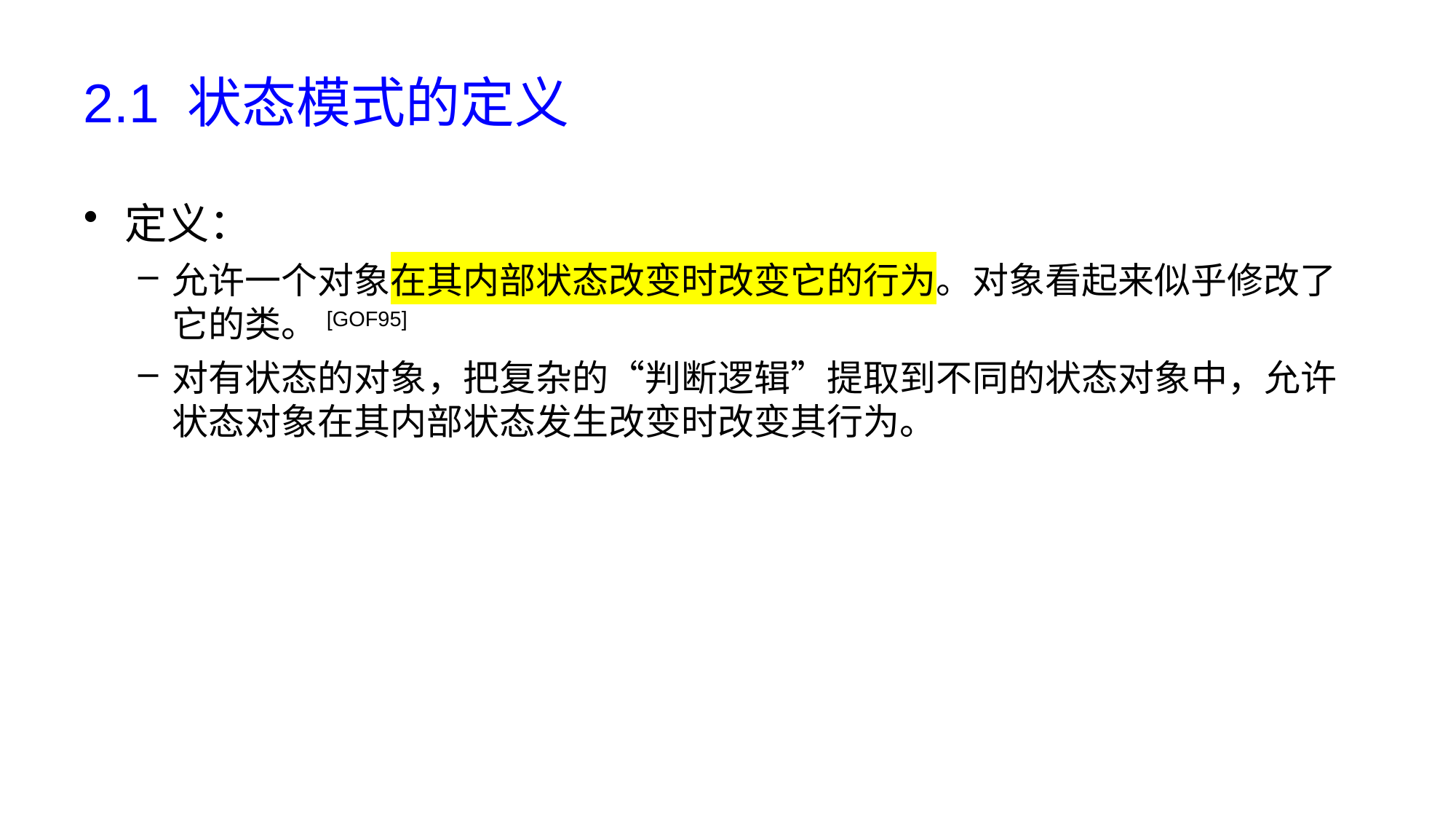

# 2.1 状态模式的定义
定义：
允许一个对象在其内部状态改变时改变它的行为。对象看起来似乎修改了它的类。[GOF95]
对有状态的对象，把复杂的“判断逻辑”提取到不同的状态对象中，允许状态对象在其内部状态发生改变时改变其行为。
24